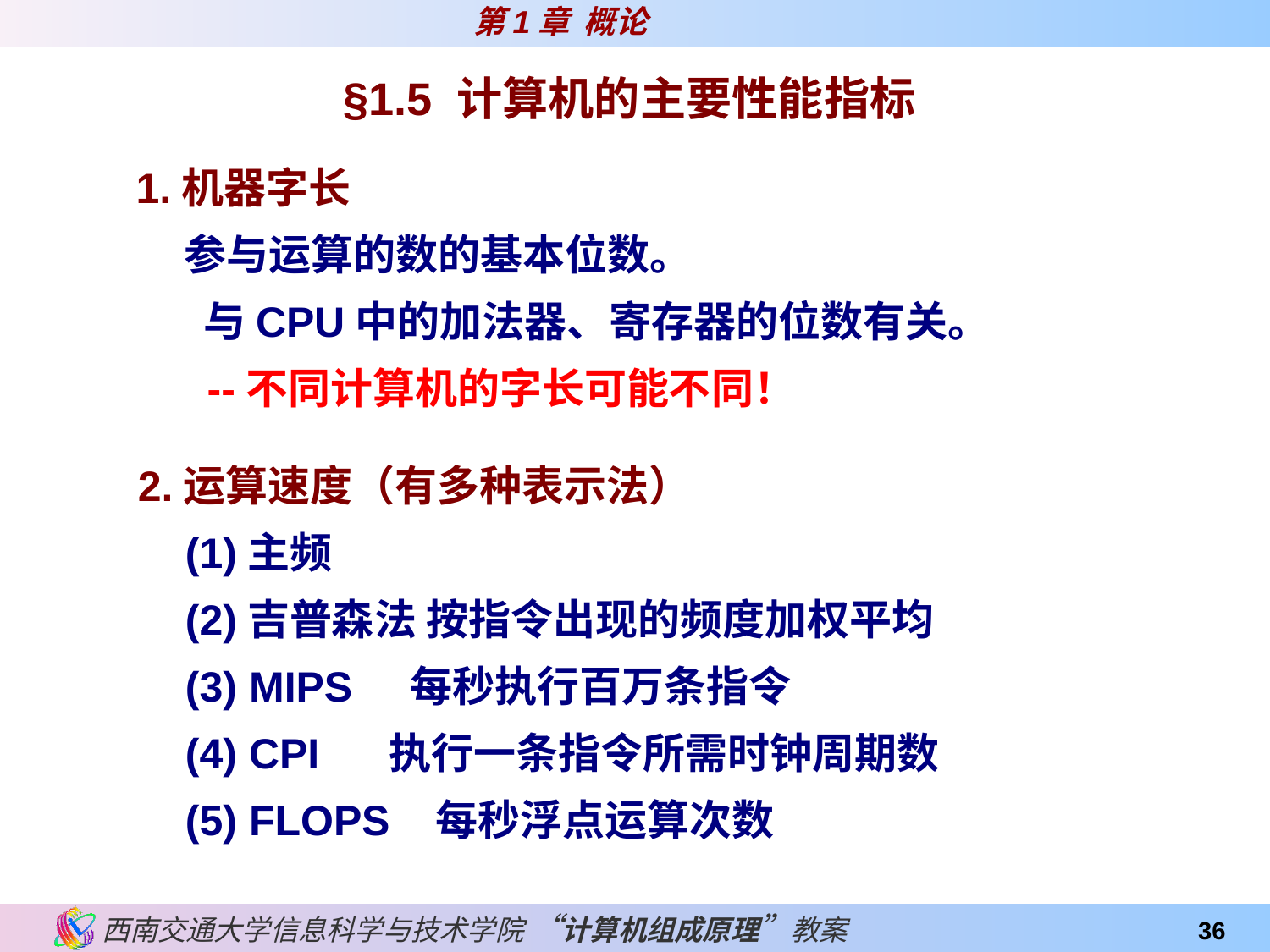

§1.5 计算机的主要性能指标
1.机器字长
    参与运算的数的基本位数。
      与CPU中的加法器、寄存器的位数有关。
      --不同计算机的字长可能不同！

2.运算速度（有多种表示法）
    (1)主频
    (2)吉普森法 按指令出现的频度加权平均
    (3) MIPS    每秒执行百万条指令
    (4) CPI     执行一条指令所需时钟周期数
    (5) FLOPS   每秒浮点运算次数